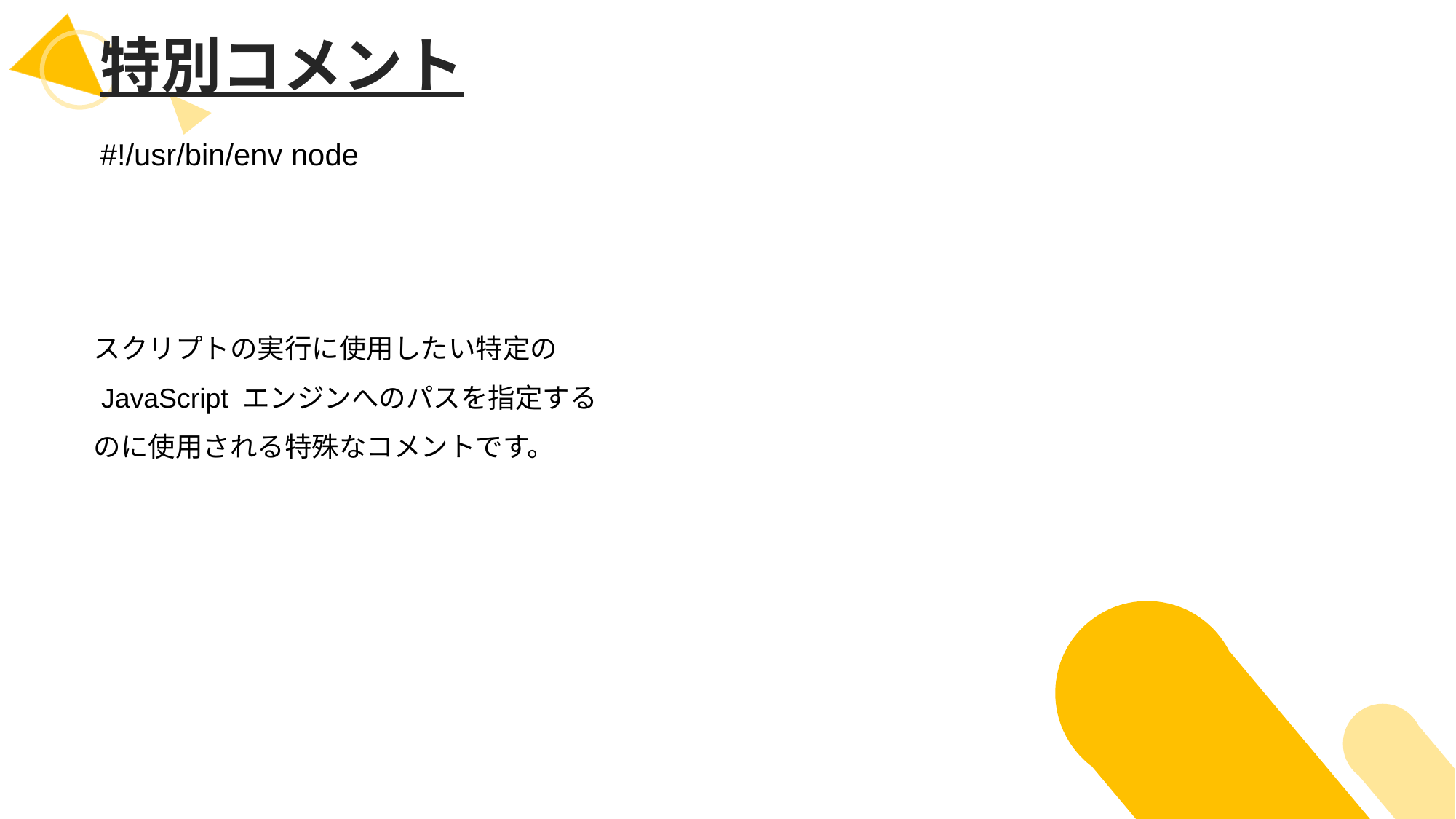

特別コメント

#!/usr/bin/env node

スクリプトの実行に使用したい特定の
 JavaScript エンジンへのパスを指定する
のに使用される特殊なコメントです。